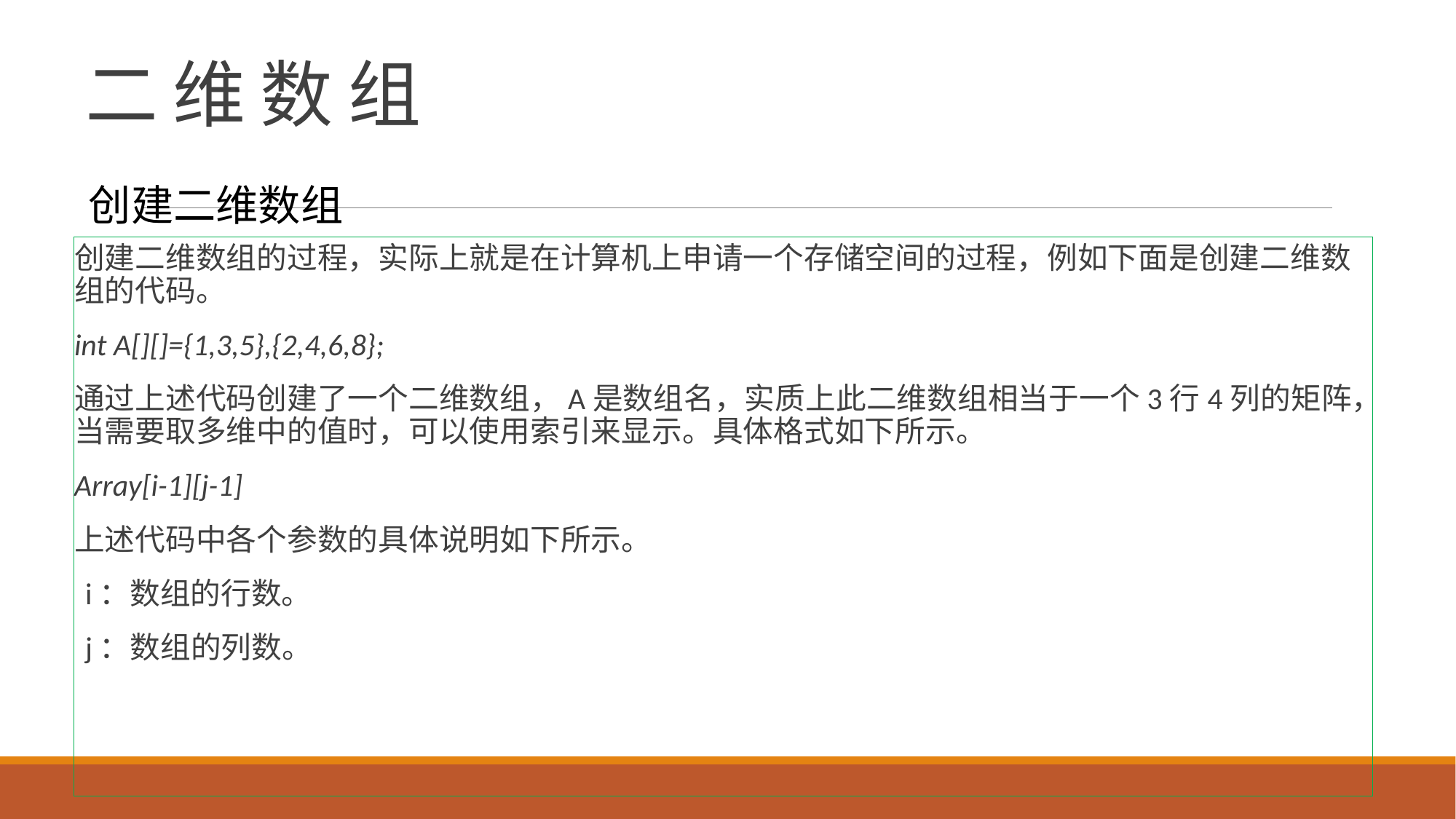

# 二 维 数 组
创建二维数组
创建二维数组的过程，实际上就是在计算机上申请一个存储空间的过程，例如下面是创建二维数组的代码。
int A[][]={1,3,5},{2,4,6,8};
通过上述代码创建了一个二维数组，A是数组名，实质上此二维数组相当于一个3行4列的矩阵，当需要取多维中的值时，可以使用索引来显示。具体格式如下所示。
Array[i-1][j-1]
上述代码中各个参数的具体说明如下所示。
i：数组的行数。
j：数组的列数。